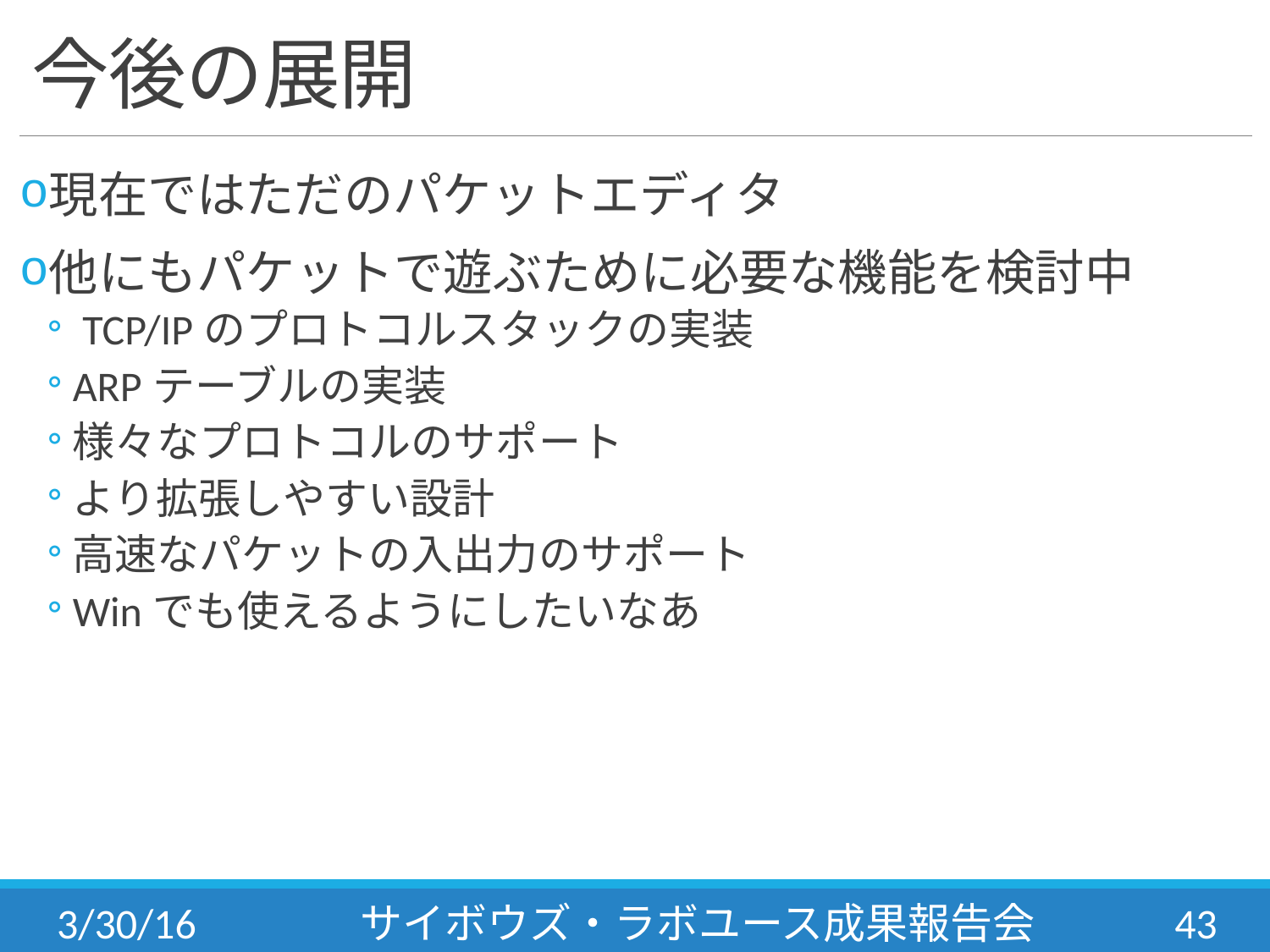

# 今後の展開
現在ではただのパケットエディタ
他にもパケットで遊ぶために必要な機能を検討中
 TCP/IPのプロトコルスタックの実装
ARPテーブルの実装
様々なプロトコルのサポート
より拡張しやすい設計
高速なパケットの入出力のサポート
Winでも使えるようにしたいなあ
3/30/16
サイボウズ・ラボユース成果報告会
43